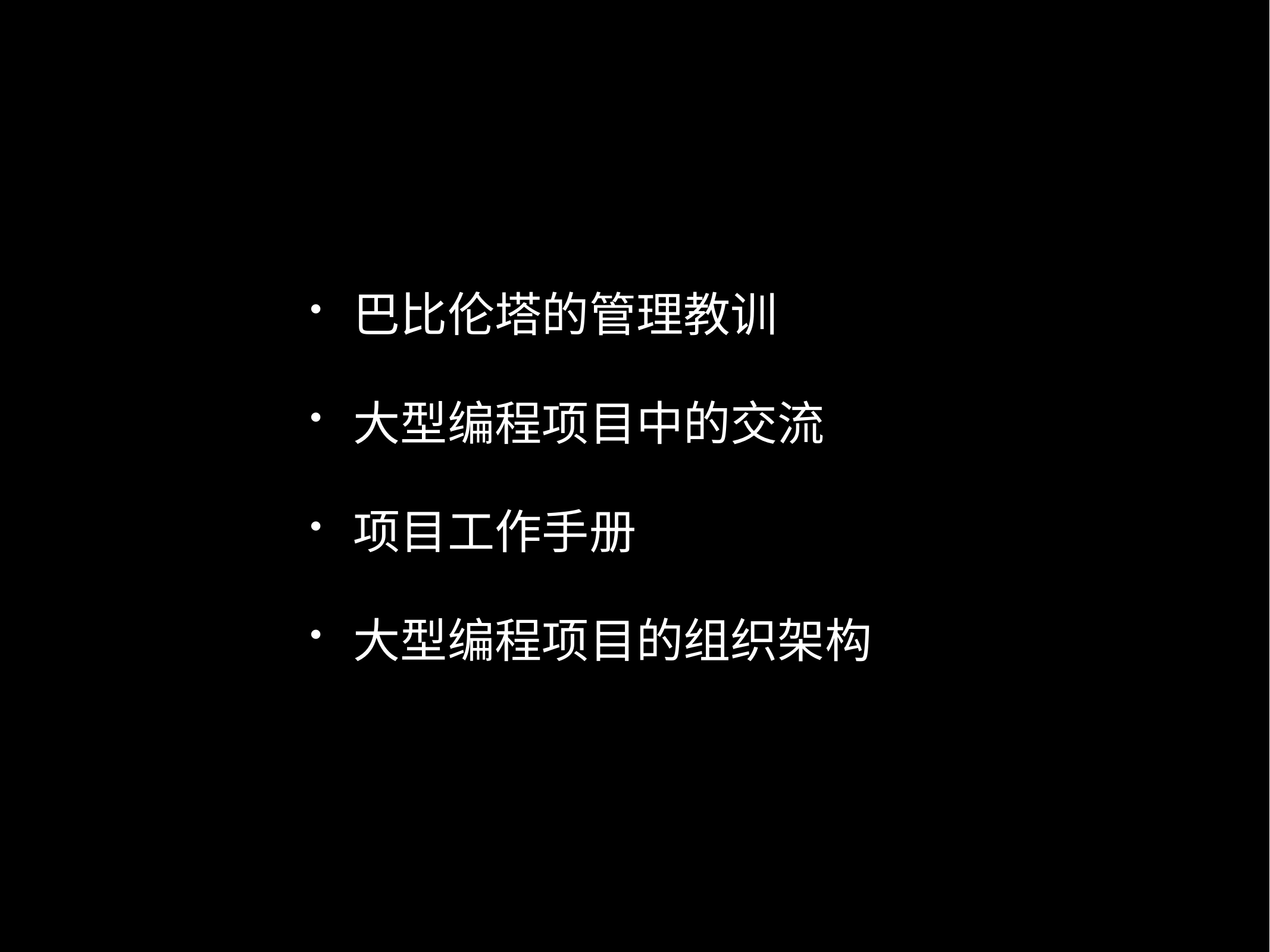

巴比伦塔的管理教训
大型编程项目中的交流
项目工作手册
大型编程项目的组织架构